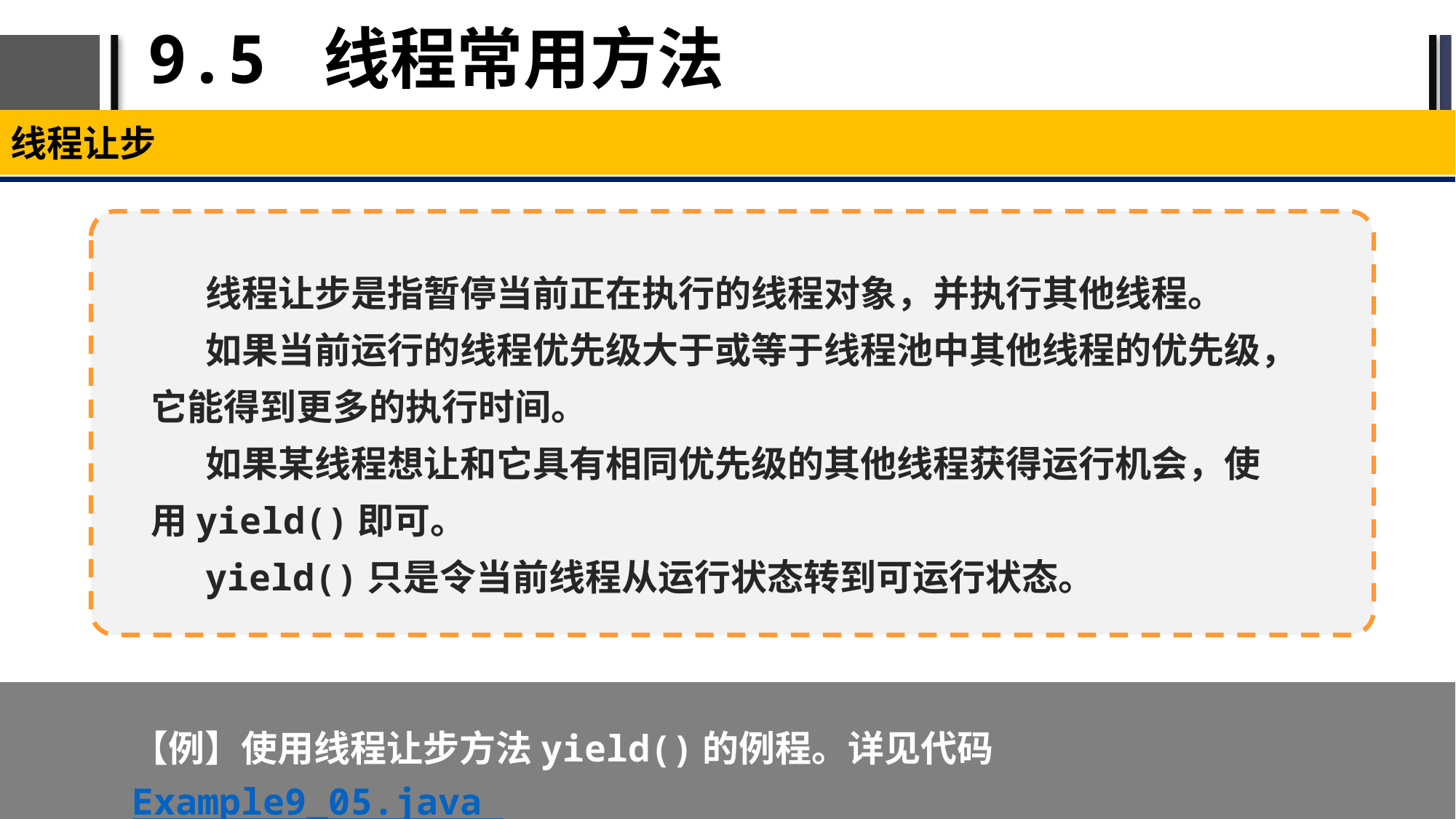

# 9.5 线程常用方法
线程让步

线程让步是指暂停当前正在执行的线程对象，并执行其他线程。
如果当前运行的线程优先级大于或等于线程池中其他线程的优先级，它能得到更多的执行时间。
如果某线程想让和它具有相同优先级的其他线程获得运行机会，使用yield()即可。
yield()只是令当前线程从运行状态转到可运行状态。

【例】使用线程让步方法yield()的例程。详见代码Example9_05.java